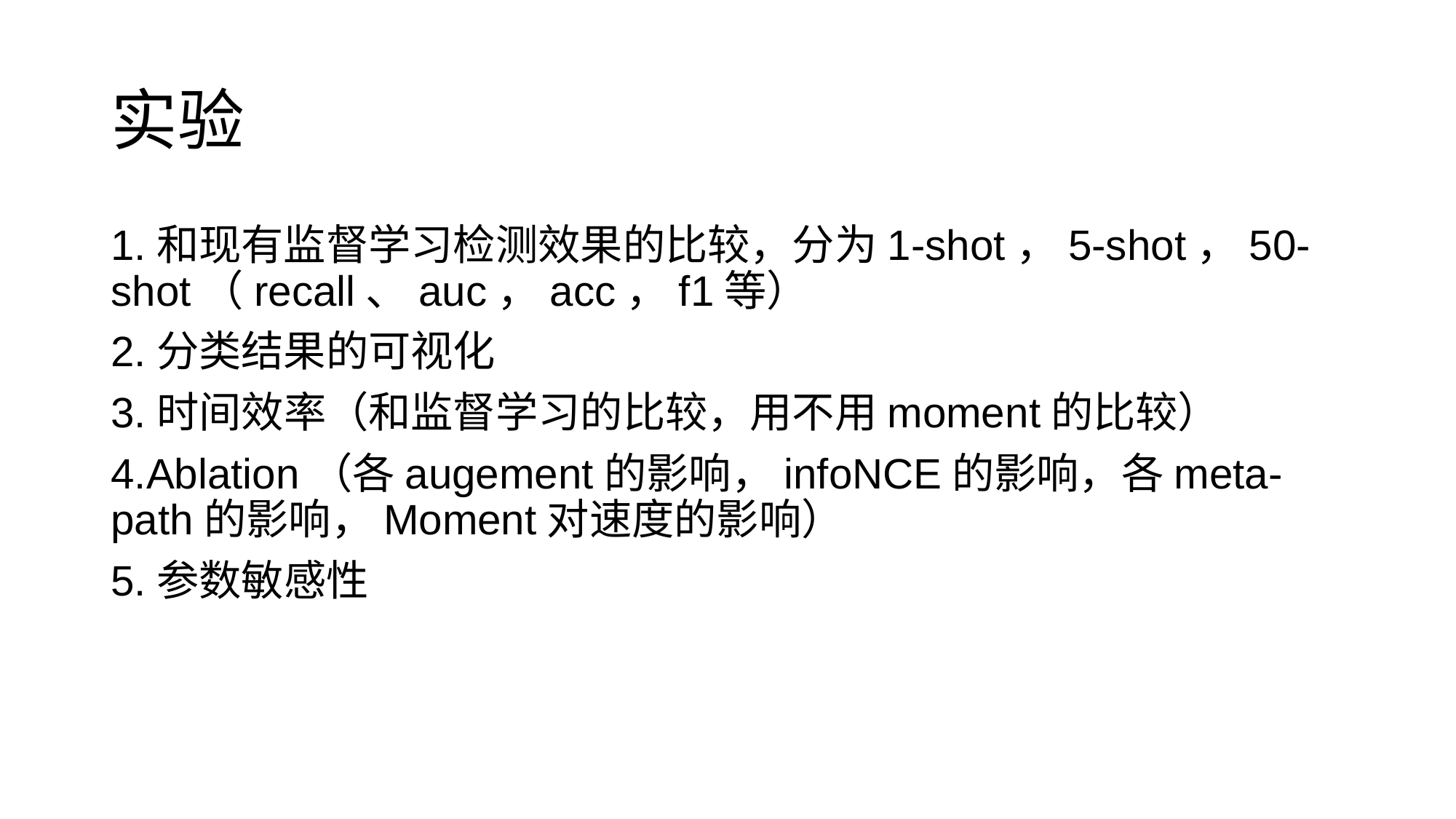

# 实验
1.和现有监督学习检测效果的比较，分为1-shot，5-shot，50-shot（recall、auc，acc，f1等）
2.分类结果的可视化
3.时间效率（和监督学习的比较，用不用moment的比较）
4.Ablation（各augement的影响，infoNCE的影响，各meta-path的影响，Moment对速度的影响）
5.参数敏感性